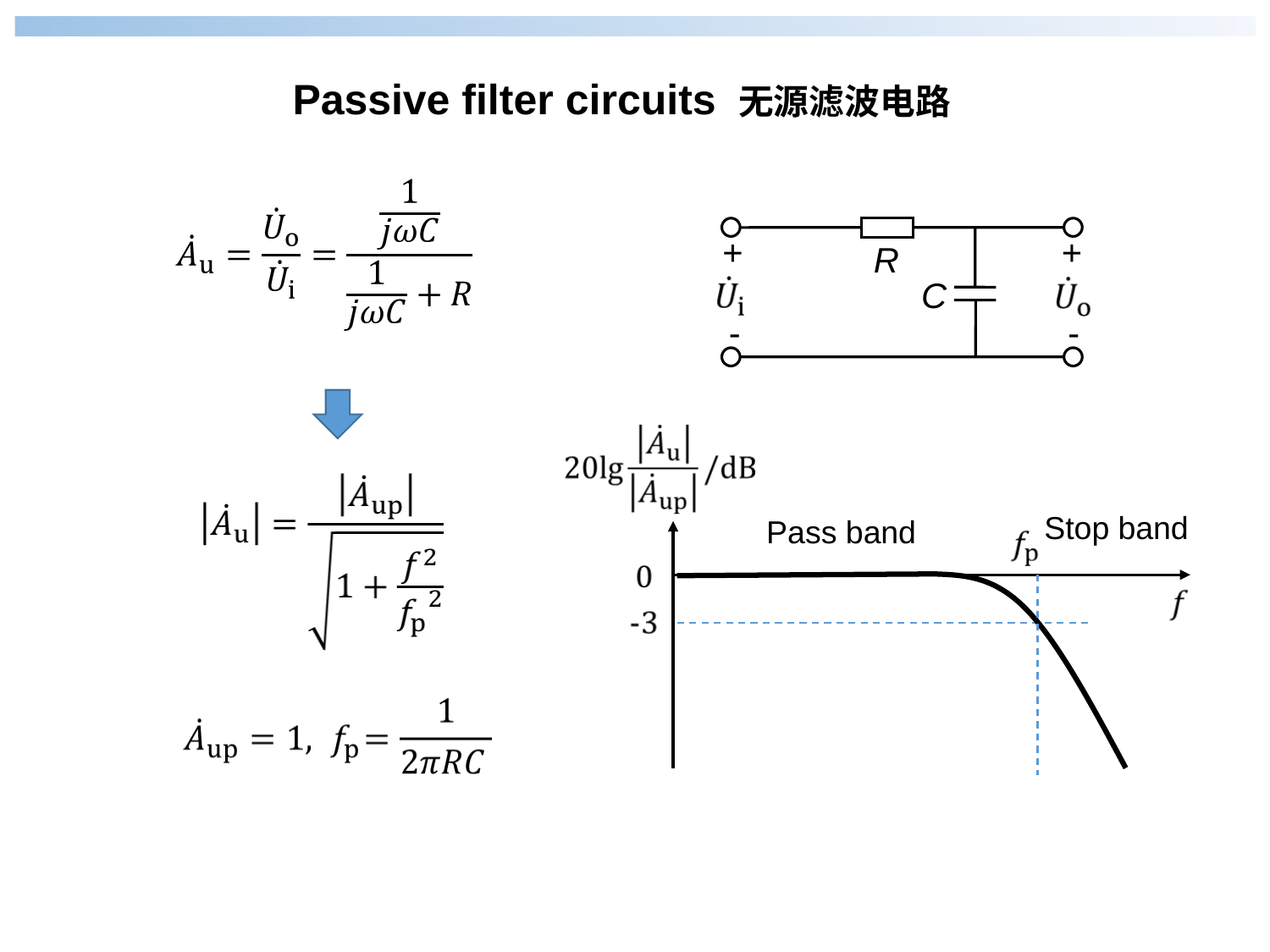

Passive filter circuits 无源滤波电路

+
+

R

C

-
-

Stop band
Pass band